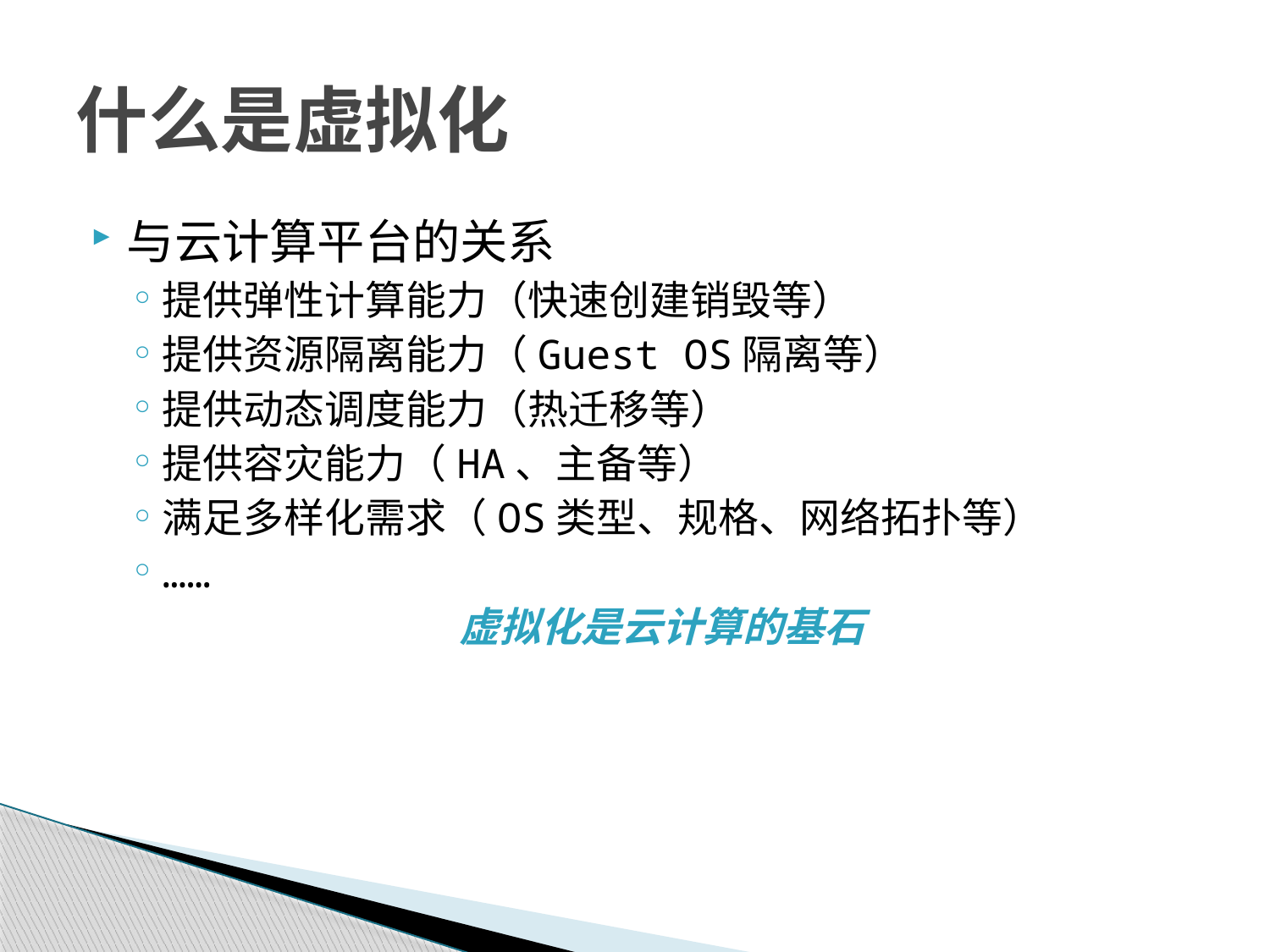

# 什么是虚拟化
与云计算平台的关系
提供弹性计算能力（快速创建销毁等）
提供资源隔离能力（Guest OS隔离等）
提供动态调度能力（热迁移等）
提供容灾能力（HA、主备等）
满足多样化需求（OS类型、规格、网络拓扑等）
……
虚拟化是云计算的基石